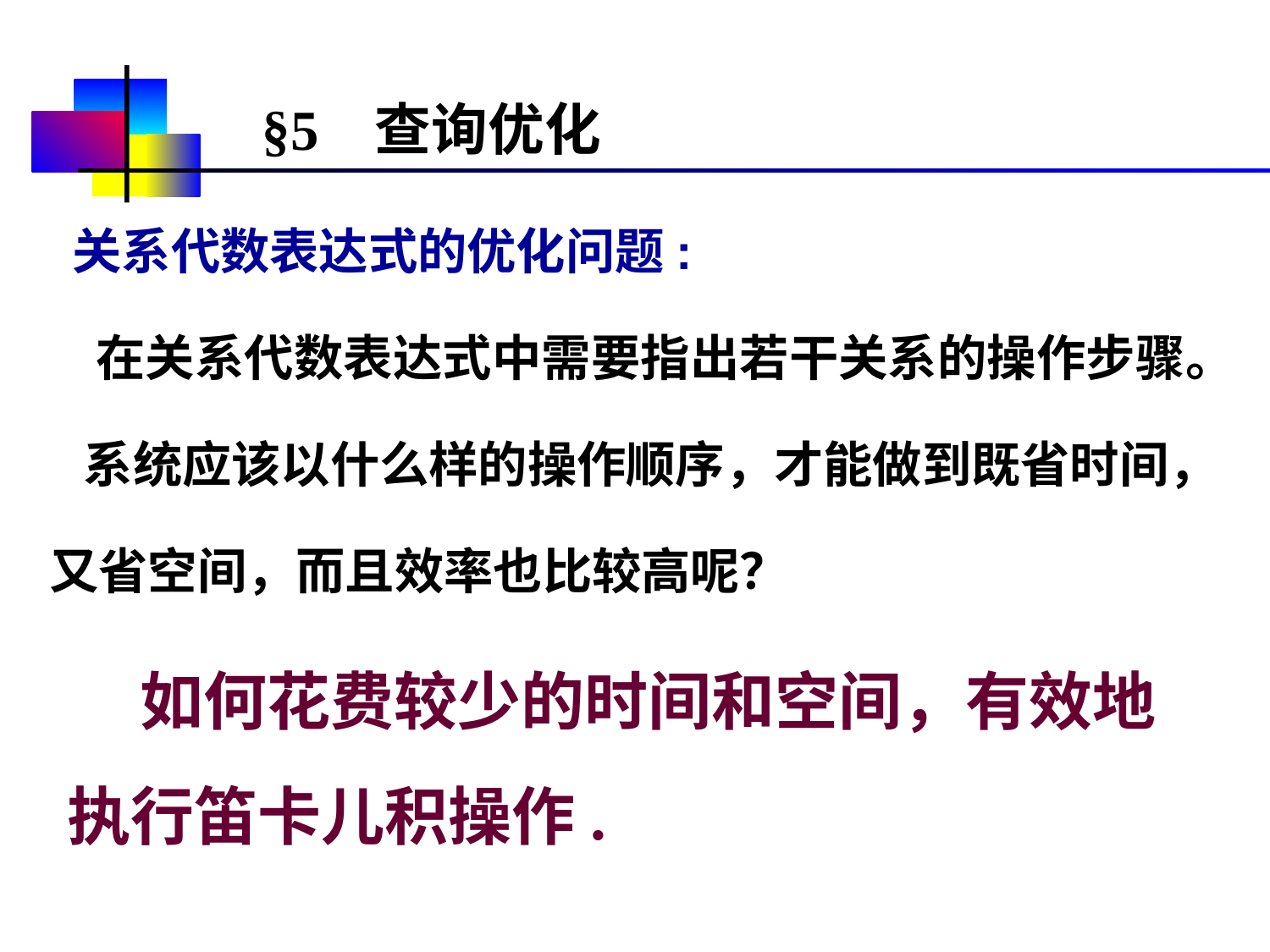

§5   查询优化
 关系代数表达式的优化问题:
   在关系代数表达式中需要指出若干关系的操作步骤。
  系统应该以什么样的操作顺序，才能做到既省时间，
又省空间，而且效率也比较高呢？

    如何花费较少的时间和空间，有效地
执行笛卡儿积操作.